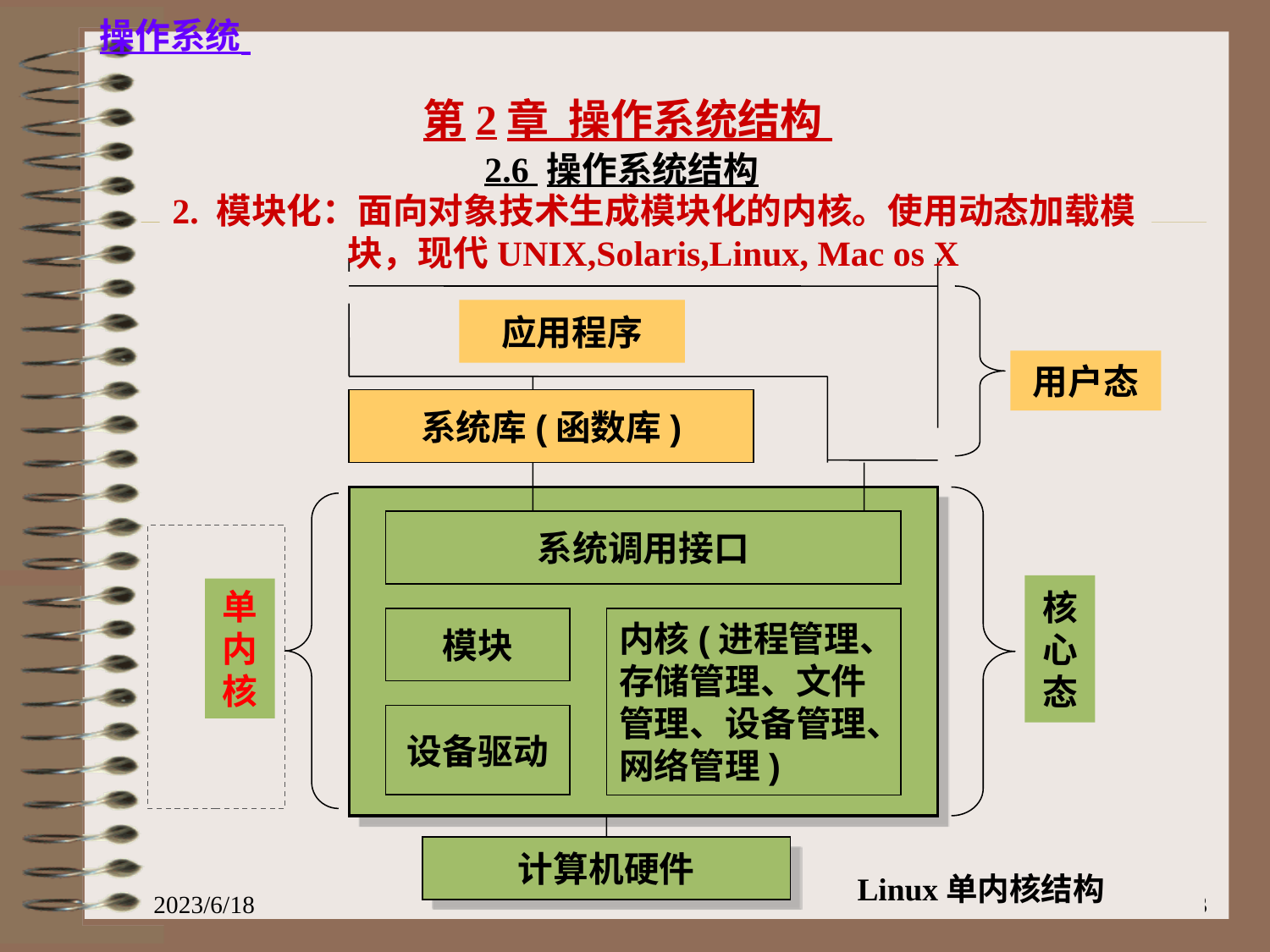

# 2.6 操作系统结构
2. 模块化：面向对象技术生成模块化的内核。使用动态加载模块，现代UNIX,Solaris,Linux, Mac os X

应用程序

用户态

系统库(函数库)

系统调用接口

核
心
态
单
内
核
模块
内核(进程管理、存储管理、文件管理、设备管理、网络管理)
设备驱动

计算机硬件
Linux单内核结构
2023/6/18
23